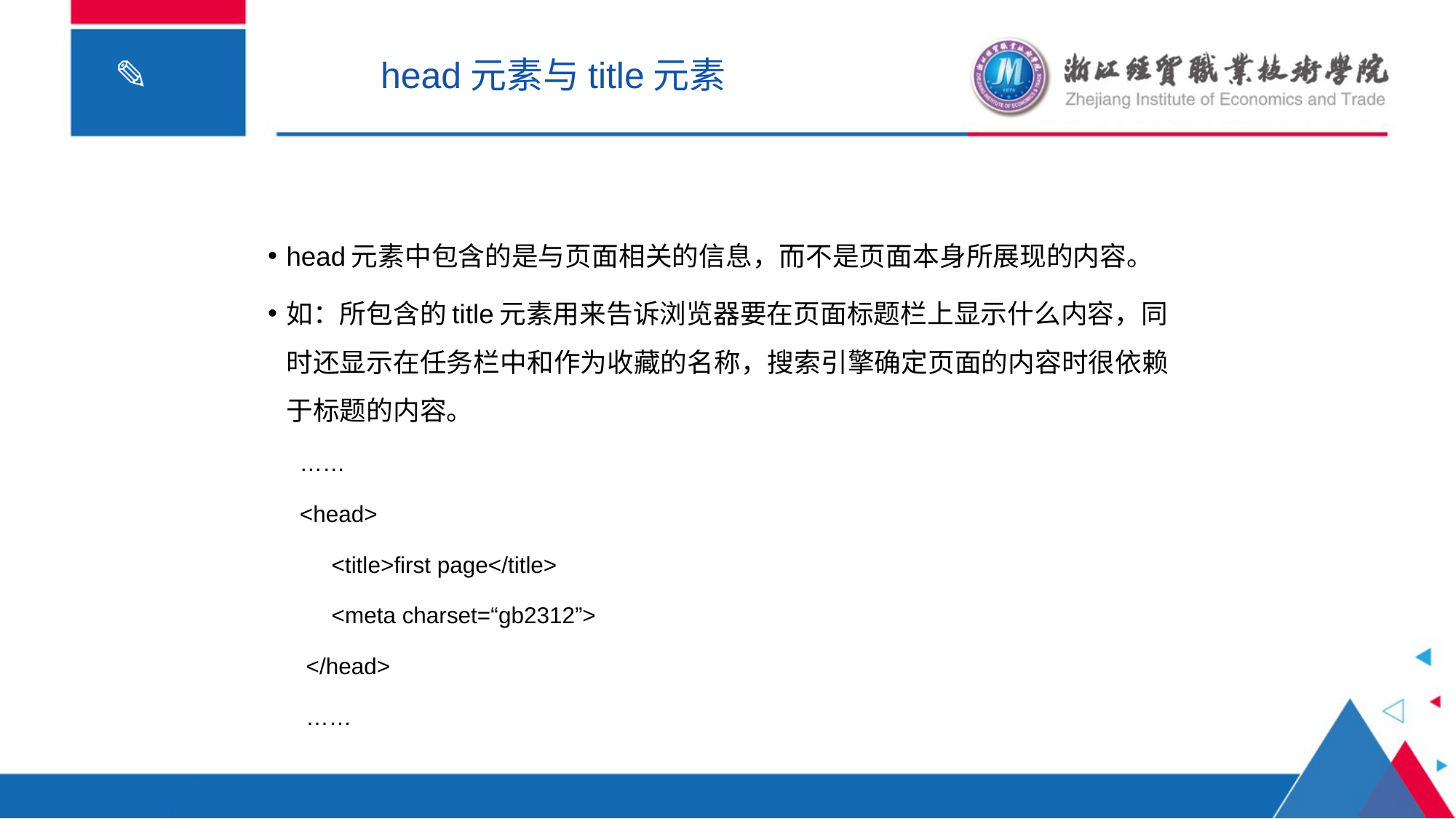

# head元素与title元素
head元素中包含的是与页面相关的信息，而不是页面本身所展现的内容。
如：所包含的title元素用来告诉浏览器要在页面标题栏上显示什么内容，同时还显示在任务栏中和作为收藏的名称，搜索引擎确定页面的内容时很依赖于标题的内容。
     ……
     <head>
          <title>first page</title>
          <meta charset=“gb2312”>
      </head>
      ……